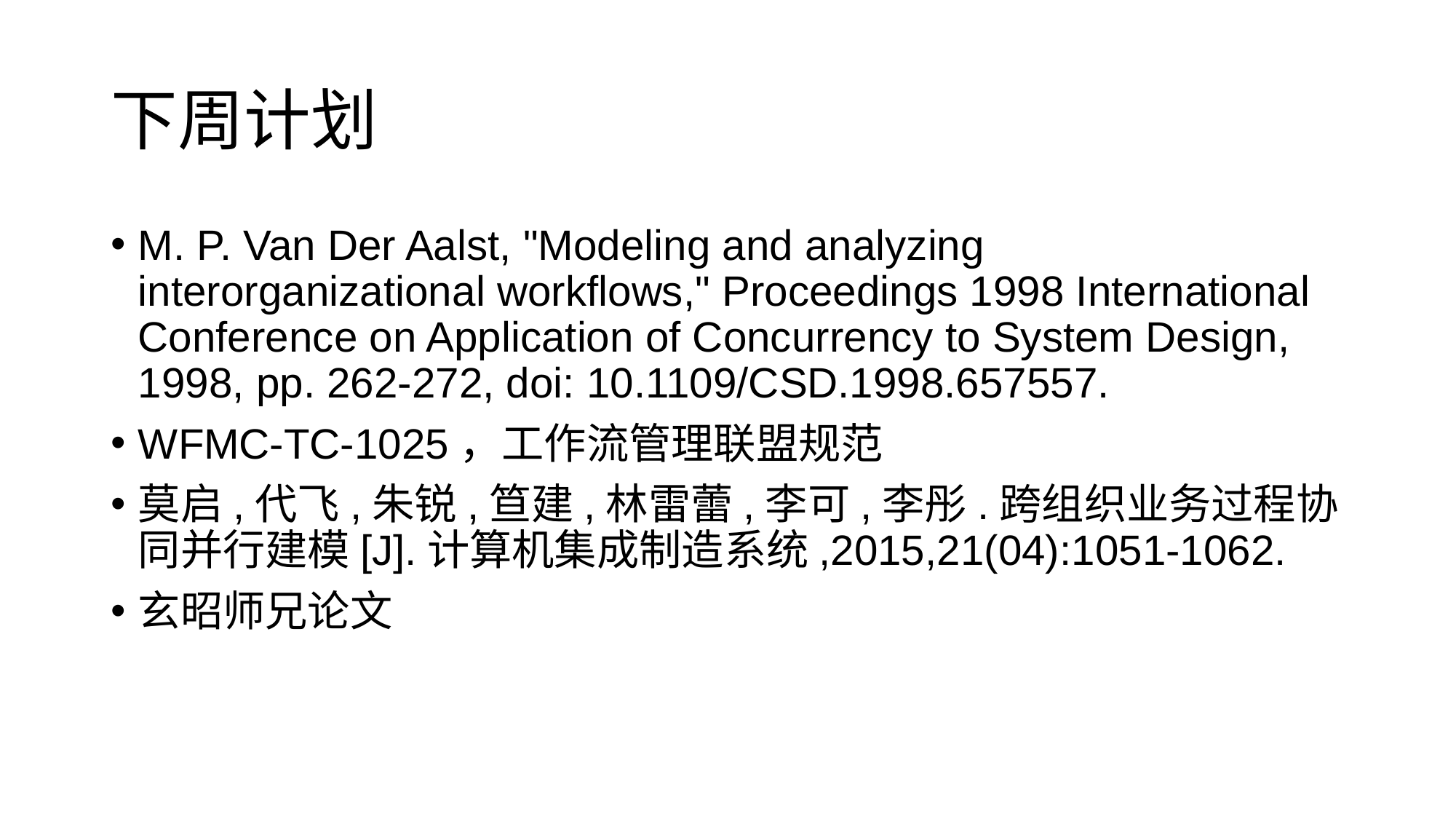

# 下周计划
M. P. Van Der Aalst, "Modeling and analyzing interorganizational workflows," Proceedings 1998 International Conference on Application of Concurrency to System Design, 1998, pp. 262-272, doi: 10.1109/CSD.1998.657557.
WFMC-TC-1025，工作流管理联盟规范
莫启,代飞,朱锐,笪建,林雷蕾,李可,李彤.跨组织业务过程协同并行建模[J].计算机集成制造系统,2015,21(04):1051-1062.
玄昭师兄论文